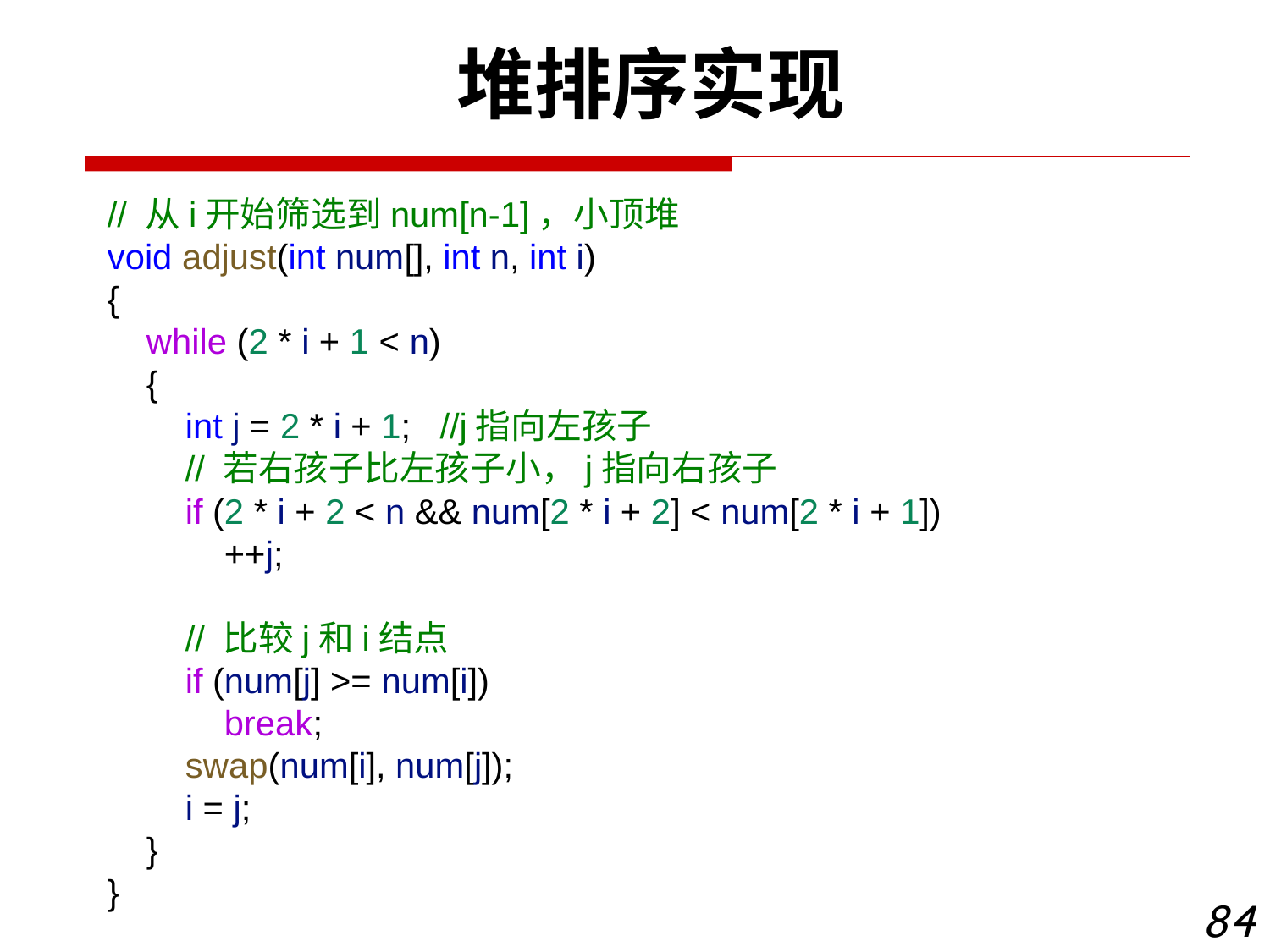

堆排序实现
// 从i开始筛选到num[n-1]，小顶堆
void adjust(int num[], int n, int i)
{
    while (2 * i + 1 < n)
    {
        int j = 2 * i + 1;   //j指向左孩子
        // 若右孩子比左孩子小，j指向右孩子
        if (2 * i + 2 < n && num[2 * i + 2] < num[2 * i + 1])
            ++j;

        // 比较j和i结点
        if (num[j] >= num[i])
            break;
        swap(num[i], num[j]);
        i = j;
    }
}

84